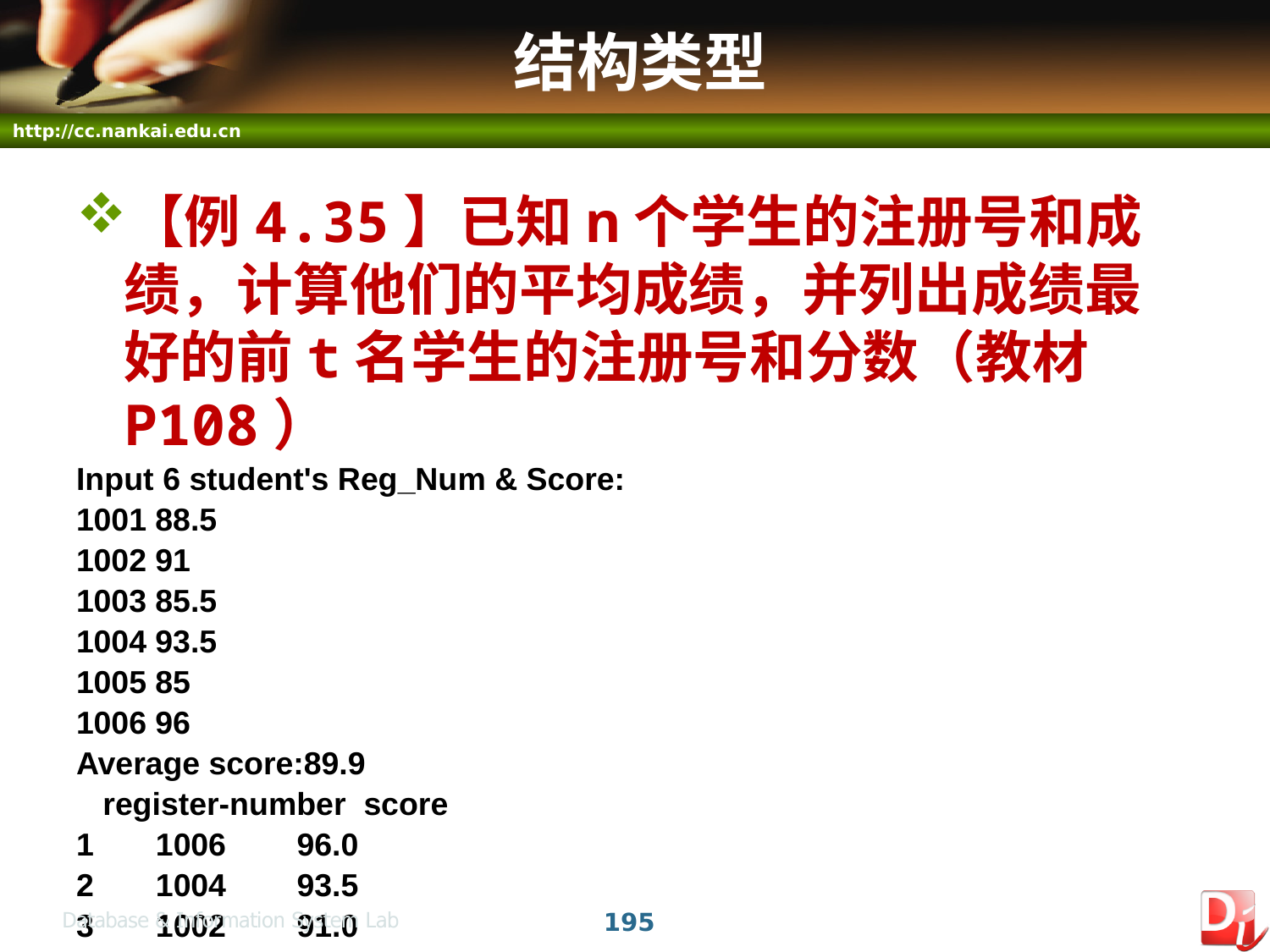

# 结构类型
【例4.35】已知n个学生的注册号和成绩，计算他们的平均成绩，并列出成绩最好的前t名学生的注册号和分数（教材P108）
Input 6 student's Reg_Num & Score:
1001 88.5
1002 91
1003 85.5
1004 93.5
1005 85
1006 96
Average score:89.9
   register-number  score
1       1006        96.0
2       1004        93.5
3       1002        91.0
195
Database & Information System Lab